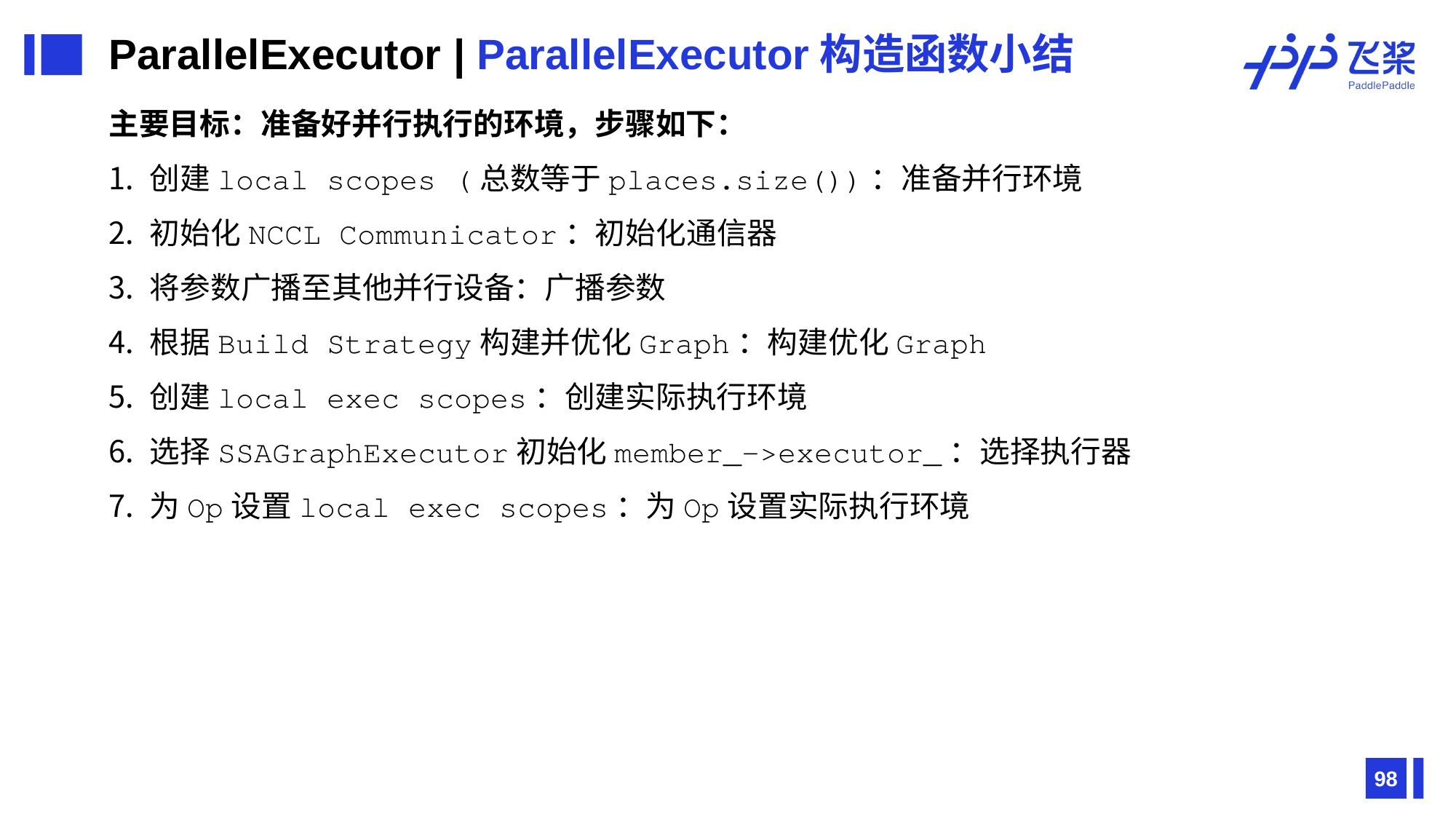

ParallelExecutor | ParallelExecutor构造函数小结
主要目标：准备好并行执行的环境，步骤如下：
创建local scopes (总数等于places.size())：准备并行环境
初始化NCCL Communicator：初始化通信器
将参数广播至其他并行设备：广播参数
根据Build Strategy构建并优化Graph：构建优化Graph
创建local exec scopes：创建实际执行环境
选择SSAGraphExecutor初始化member_->executor_：选择执行器
为Op设置local exec scopes：为Op设置实际执行环境
98